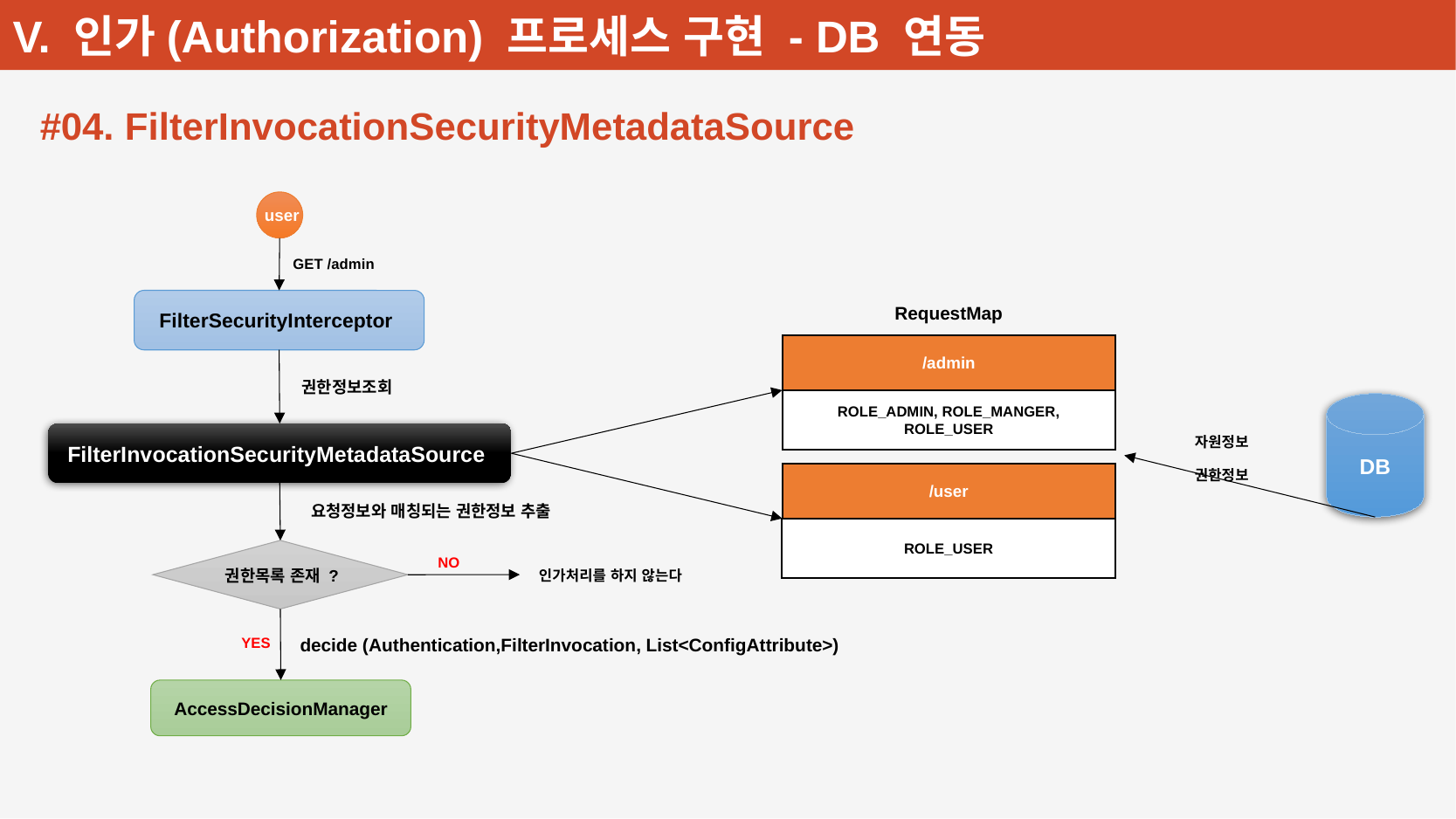

#04. FilterInvocationSecurityMetadataSource

user
GET /admin
FilterSecurityInterceptor
RequestMap
/admin
권한정보조회
ROLE_ADMIN, ROLE_MANGER, ROLE_USER
DB
FilterInvocationSecurityMetadataSource
자원정보
권한정보
/user
요청정보와 매칭되는 권한정보 추출
ROLE_USER

NO
권한목록 존재 ?
인가처리를 하지 않는다
decide (Authentication,FilterInvocation, List<ConfigAttribute>)
YES
AccessDecisionManager